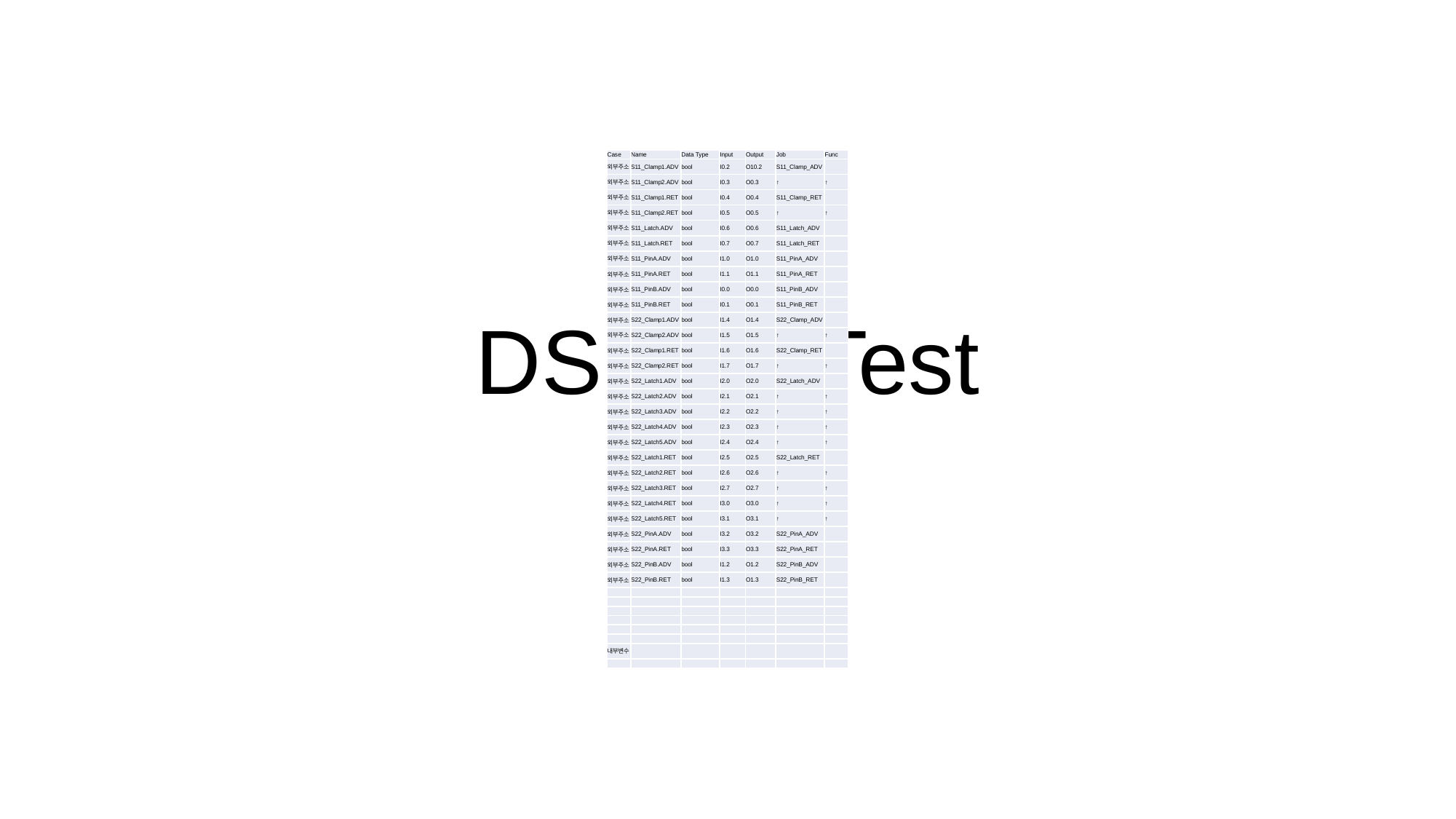

# DS Unit Test
| Case | Name | Data Type | Input | Output | Job | Func |
| --- | --- | --- | --- | --- | --- | --- |
| 외부주소 | S11\_Clamp1.ADV | bool | I0.2 | O10.2 | S11\_Clamp\_ADV |  |
| 외부주소 | S11\_Clamp2.ADV | bool | I0.3 | O0.3 | ↑ | ↑ |
| 외부주소 | S11\_Clamp1.RET | bool | I0.4 | O0.4 | S11\_Clamp\_RET |  |
| 외부주소 | S11\_Clamp2.RET | bool | I0.5 | O0.5 | ↑ | ↑ |
| 외부주소 | S11\_Latch.ADV | bool | I0.6 | O0.6 | S11\_Latch\_ADV |  |
| 외부주소 | S11\_Latch.RET | bool | I0.7 | O0.7 | S11\_Latch\_RET |  |
| 외부주소 | S11\_PinA.ADV | bool | I1.0 | O1.0 | S11\_PinA\_ADV |  |
| 외부주소 | S11\_PinA.RET | bool | I1.1 | O1.1 | S11\_PinA\_RET |  |
| 외부주소 | S11\_PinB.ADV | bool | I0.0 | O0.0 | S11\_PinB\_ADV |  |
| 외부주소 | S11\_PinB.RET | bool | I0.1 | O0.1 | S11\_PinB\_RET |  |
| 외부주소 | S22\_Clamp1.ADV | bool | I1.4 | O1.4 | S22\_Clamp\_ADV |  |
| 외부주소 | S22\_Clamp2.ADV | bool | I1.5 | O1.5 | ↑ | ↑ |
| 외부주소 | S22\_Clamp1.RET | bool | I1.6 | O1.6 | S22\_Clamp\_RET |  |
| 외부주소 | S22\_Clamp2.RET | bool | I1.7 | O1.7 | ↑ | ↑ |
| 외부주소 | S22\_Latch1.ADV | bool | I2.0 | O2.0 | S22\_Latch\_ADV |  |
| 외부주소 | S22\_Latch2.ADV | bool | I2.1 | O2.1 | ↑ | ↑ |
| 외부주소 | S22\_Latch3.ADV | bool | I2.2 | O2.2 | ↑ | ↑ |
| 외부주소 | S22\_Latch4.ADV | bool | I2.3 | O2.3 | ↑ | ↑ |
| 외부주소 | S22\_Latch5.ADV | bool | I2.4 | O2.4 | ↑ | ↑ |
| 외부주소 | S22\_Latch1.RET | bool | I2.5 | O2.5 | S22\_Latch\_RET |  |
| 외부주소 | S22\_Latch2.RET | bool | I2.6 | O2.6 | ↑ | ↑ |
| 외부주소 | S22\_Latch3.RET | bool | I2.7 | O2.7 | ↑ | ↑ |
| 외부주소 | S22\_Latch4.RET | bool | I3.0 | O3.0 | ↑ | ↑ |
| 외부주소 | S22\_Latch5.RET | bool | I3.1 | O3.1 | ↑ | ↑ |
| 외부주소 | S22\_PinA.ADV | bool | I3.2 | O3.2 | S22\_PinA\_ADV |  |
| 외부주소 | S22\_PinA.RET | bool | I3.3 | O3.3 | S22\_PinA\_RET |  |
| 외부주소 | S22\_PinB.ADV | bool | I1.2 | O1.2 | S22\_PinB\_ADV |  |
| 외부주소 | S22\_PinB.RET | bool | I1.3 | O1.3 | S22\_PinB\_RET |  |
|  |  |  |  |  |  |  |
|  |  |  |  |  |  |  |
|  |  |  |  |  |  |  |
|  |  |  |  |  |  |  |
|  |  |  |  |  |  |  |
|  |  |  |  |  |  |  |
| 내부변수 |  |  |  |  |  |  |
|  |  |  |  |  |  |  |
Dualsoft.com